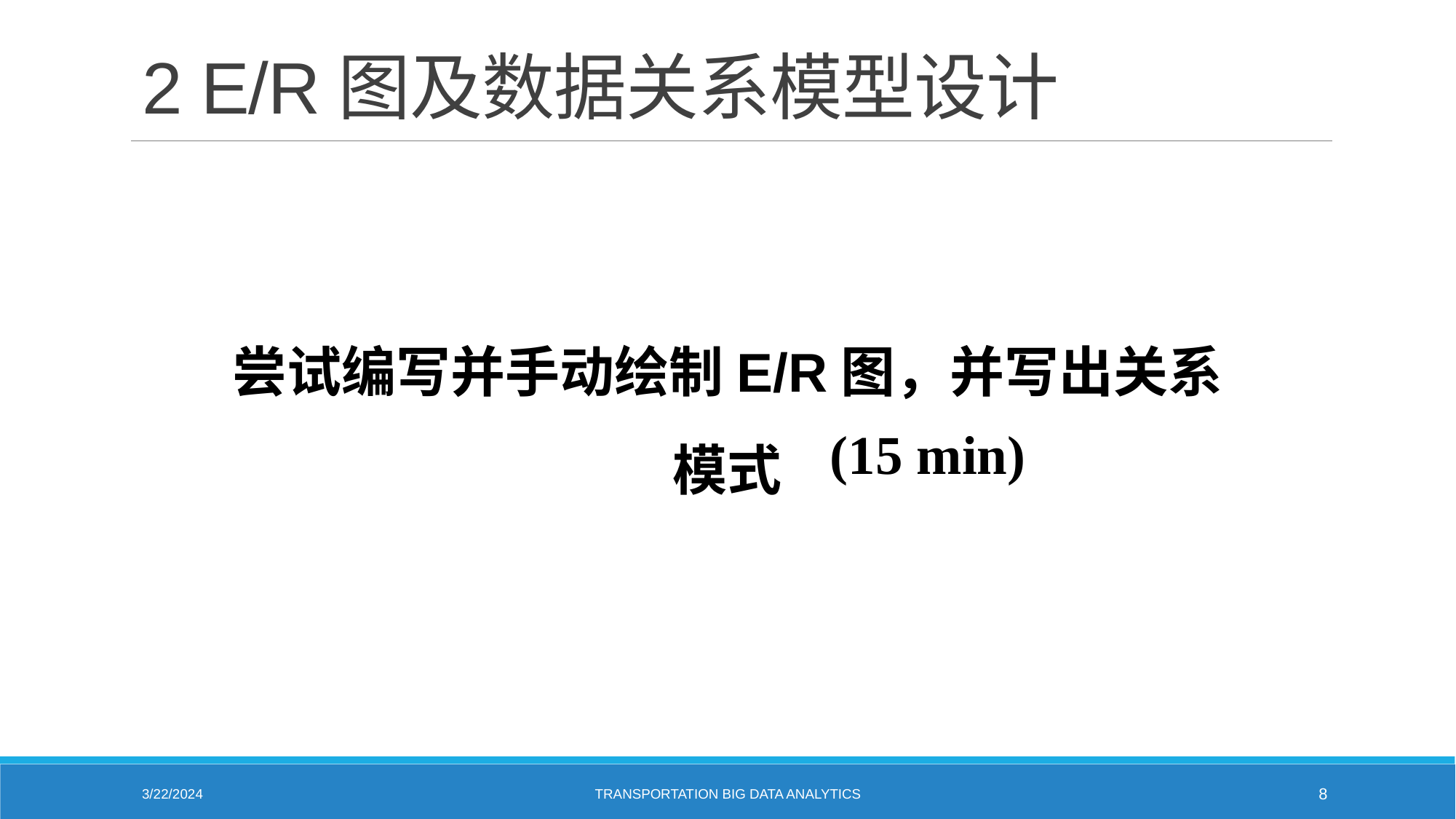

# 2 E/R图及数据关系模型设计
尝试编写并手动绘制E/R图，并写出关系模式
(15 min)
3/22/2024
Transportation Big Data Analytics
8